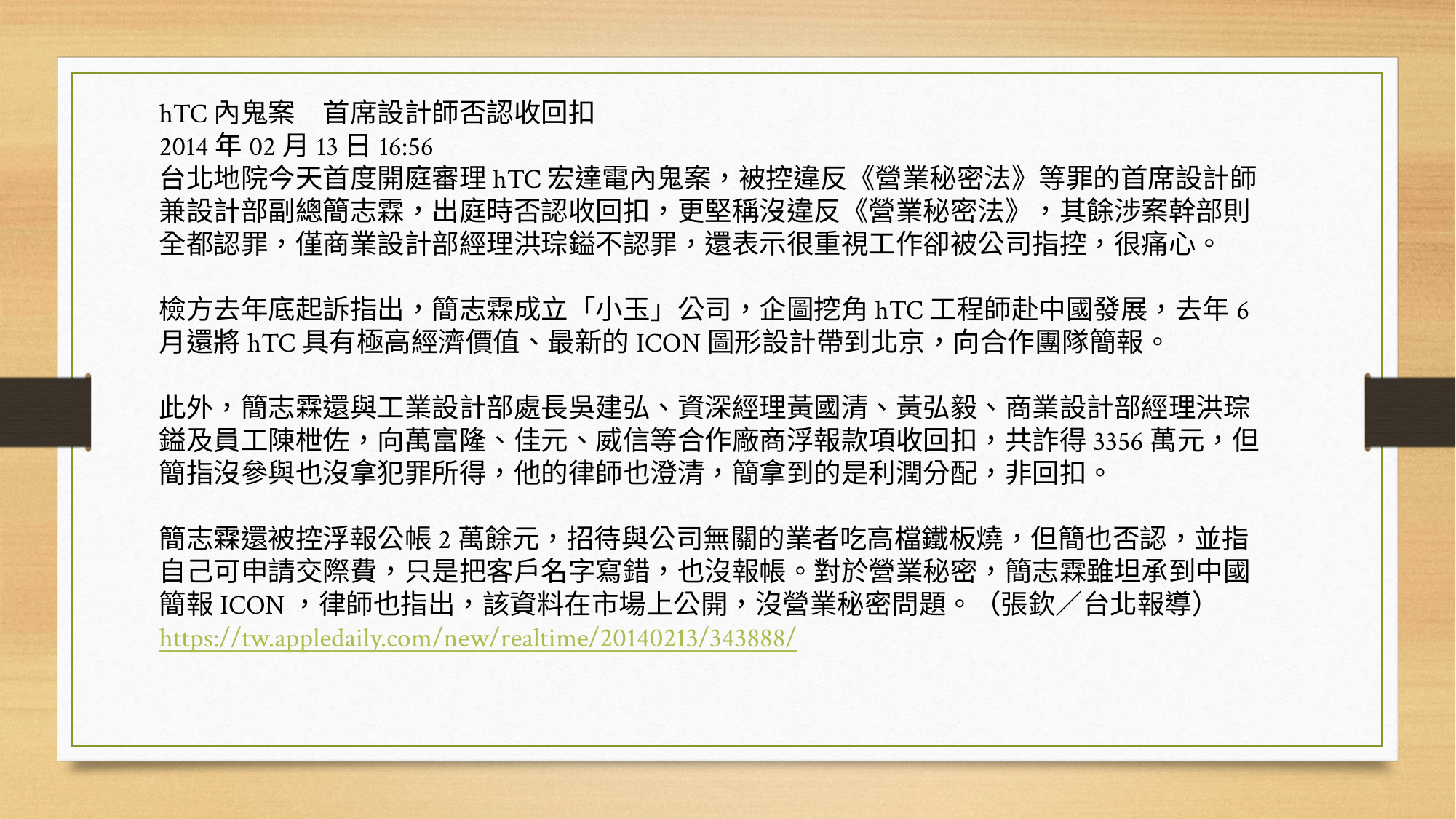

hTC內鬼案　首席設計師否認收回扣
2014年02月13日16:56
台北地院今天首度開庭審理hTC宏達電內鬼案，被控違反《營業秘密法》等罪的首席設計師兼設計部副總簡志霖，出庭時否認收回扣，更堅稱沒違反《營業秘密法》，其餘涉案幹部則全都認罪，僅商業設計部經理洪琮鎰不認罪，還表示很重視工作卻被公司指控，很痛心。

檢方去年底起訴指出，簡志霖成立「小玉」公司，企圖挖角hTC工程師赴中國發展，去年6月還將hTC具有極高經濟價值、最新的ICON圖形設計帶到北京，向合作團隊簡報。

此外，簡志霖還與工業設計部處長吳建弘、資深經理黃國清、黃弘毅、商業設計部經理洪琮鎰及員工陳枻佐，向萬富隆、佳元、威信等合作廠商浮報款項收回扣，共詐得3356萬元，但簡指沒參與也沒拿犯罪所得，他的律師也澄清，簡拿到的是利潤分配，非回扣。

簡志霖還被控浮報公帳2萬餘元，招待與公司無關的業者吃高檔鐵板燒，但簡也否認，並指自己可申請交際費，只是把客戶名字寫錯，也沒報帳。對於營業秘密，簡志霖雖坦承到中國簡報ICON，律師也指出，該資料在市場上公開，沒營業秘密問題。（張欽／台北報導）
https://tw.appledaily.com/new/realtime/20140213/343888/